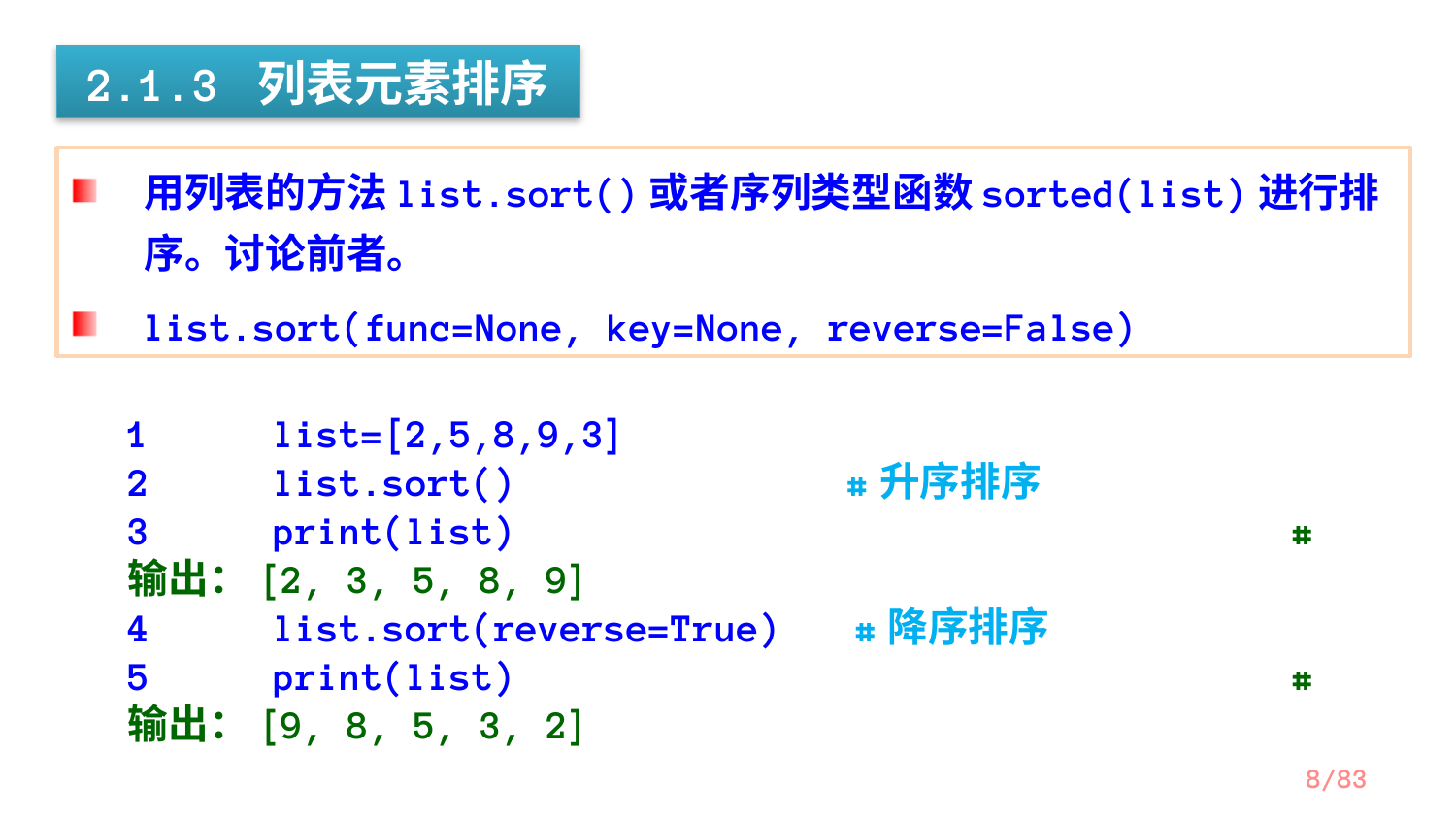

2.1.3 列表元素排序
用列表的方法list.sort()或者序列类型函数sorted(list)进行排序。讨论前者。
list.sort(func=None, key=None, reverse=False)
1	list=[2,5,8,9,3]
2	list.sort()               #升序排序
3	print(list)						#输出：[2, 3, 5, 8, 9]
4	list.sort(reverse=True)  	#降序排序
5	print(list)						#输出：[9, 8, 5, 3, 2]
8/83